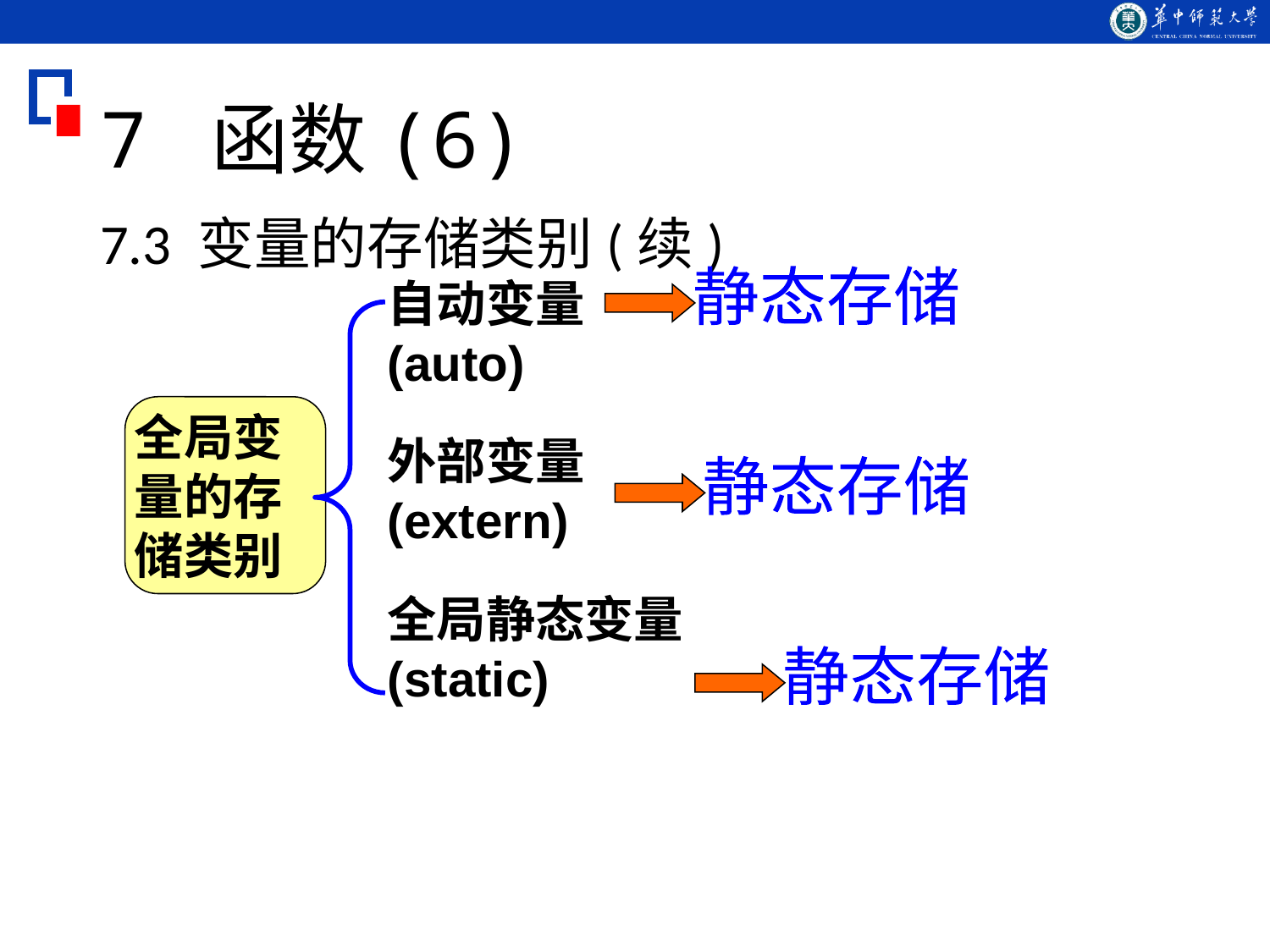

# 7 函数(6)
7.3 变量的存储类别(续)

自动变量  (auto)
外部变量(extern)
全局静态变量(static)
静态存储

全局变量的存储类别
静态存储

静态存储